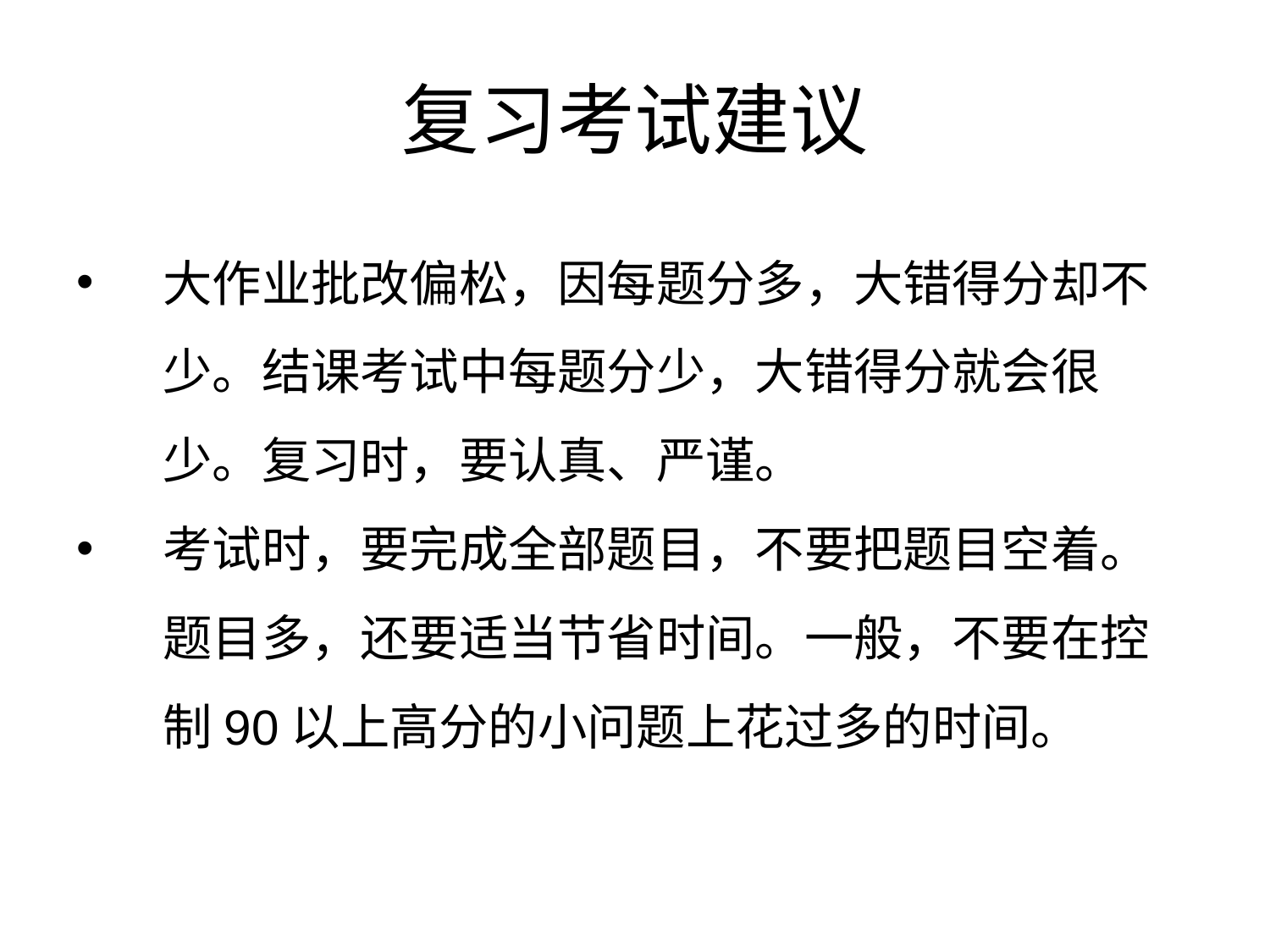

# 复习考试建议
大作业批改偏松，因每题分多，大错得分却不少。结课考试中每题分少，大错得分就会很少。复习时，要认真、严谨。
考试时，要完成全部题目，不要把题目空着。题目多，还要适当节省时间。一般，不要在控制90以上高分的小问题上花过多的时间。